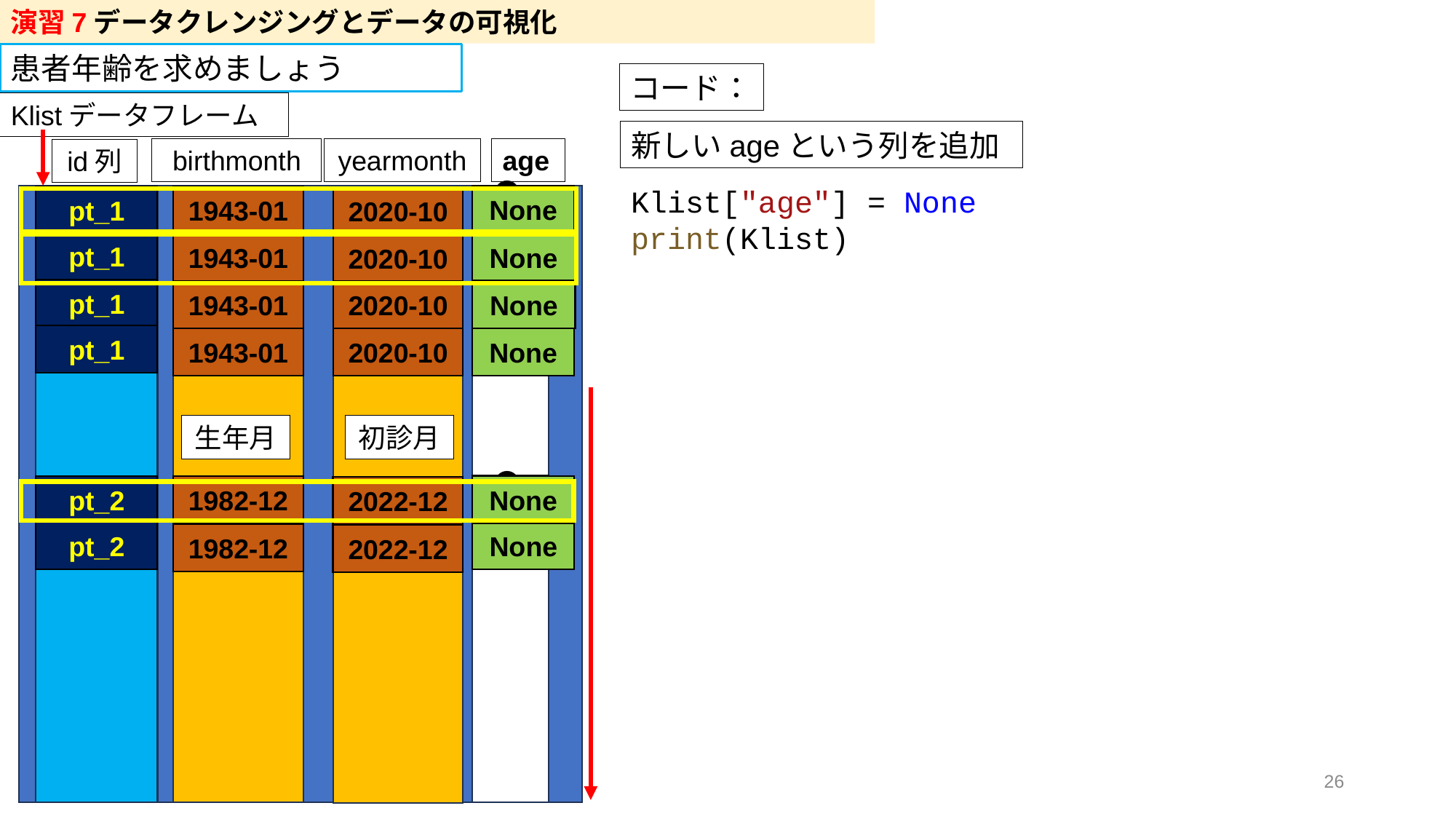

演習7データクレンジングとデータの可視化
患者年齢を求めましょう
コード：
Klistデータフレーム
新しいageという列を追加
birthmonth
yearmonth
age
id列
Klist["age"] = None
print(Klist)

●歳
None

pt_1
1943-01

2020-10

pt_1
None
1943-01
2020-10

pt_1
1943-01
None
2020-10
pt_1
1943-01
2020-10
None
生年月
初診月
●歳
None
pt_2
1982-12
2022-12

None
pt_2
1982-12
2022-12
26